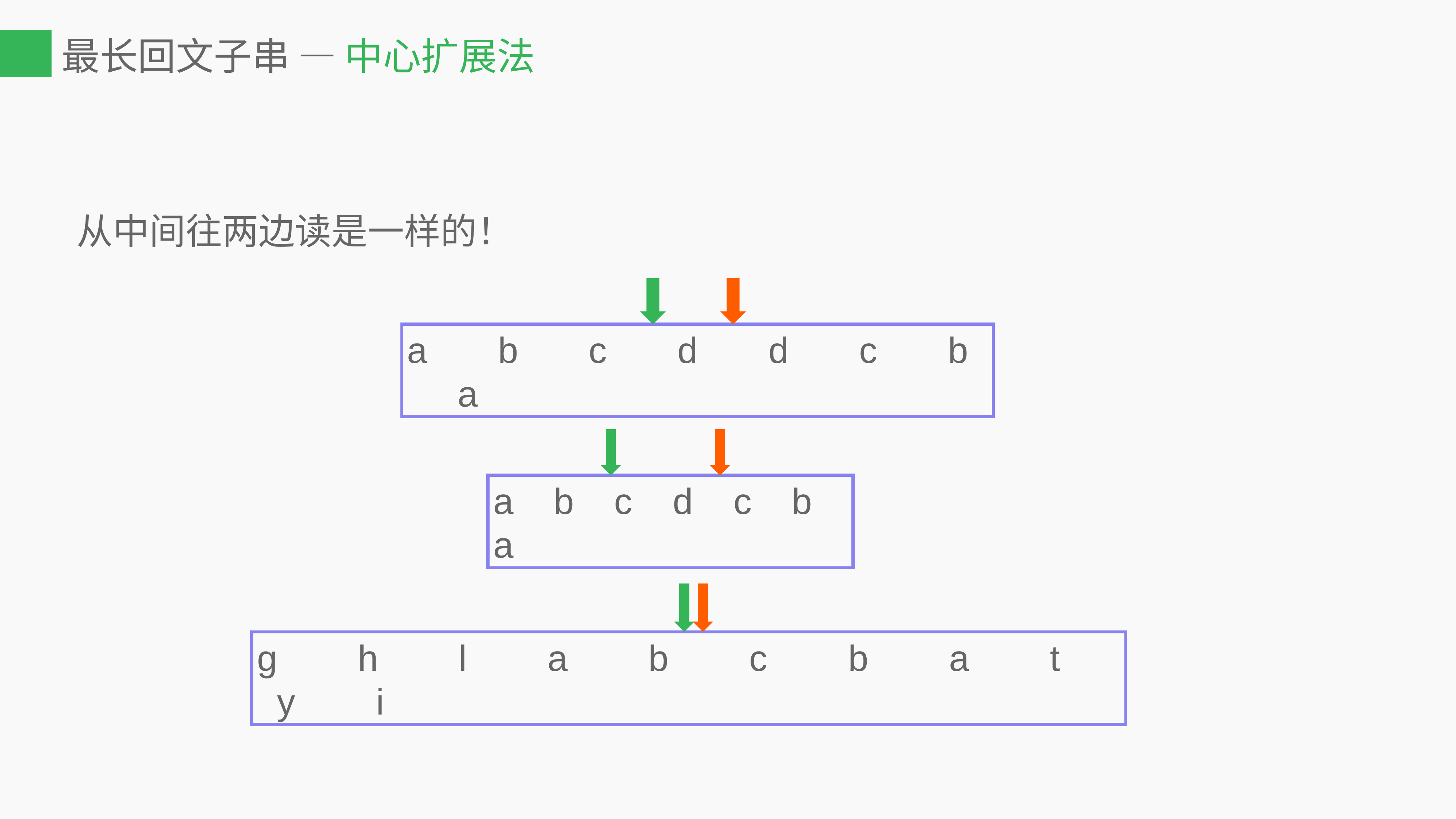

# 最长回文子串 — 中心扩展法
从中间往两边读是一样的！

a       b       c       d       d       c       b       a

a    b    c    d    c    b    a

g        h        l        a        b        c        b        a        t        y        i